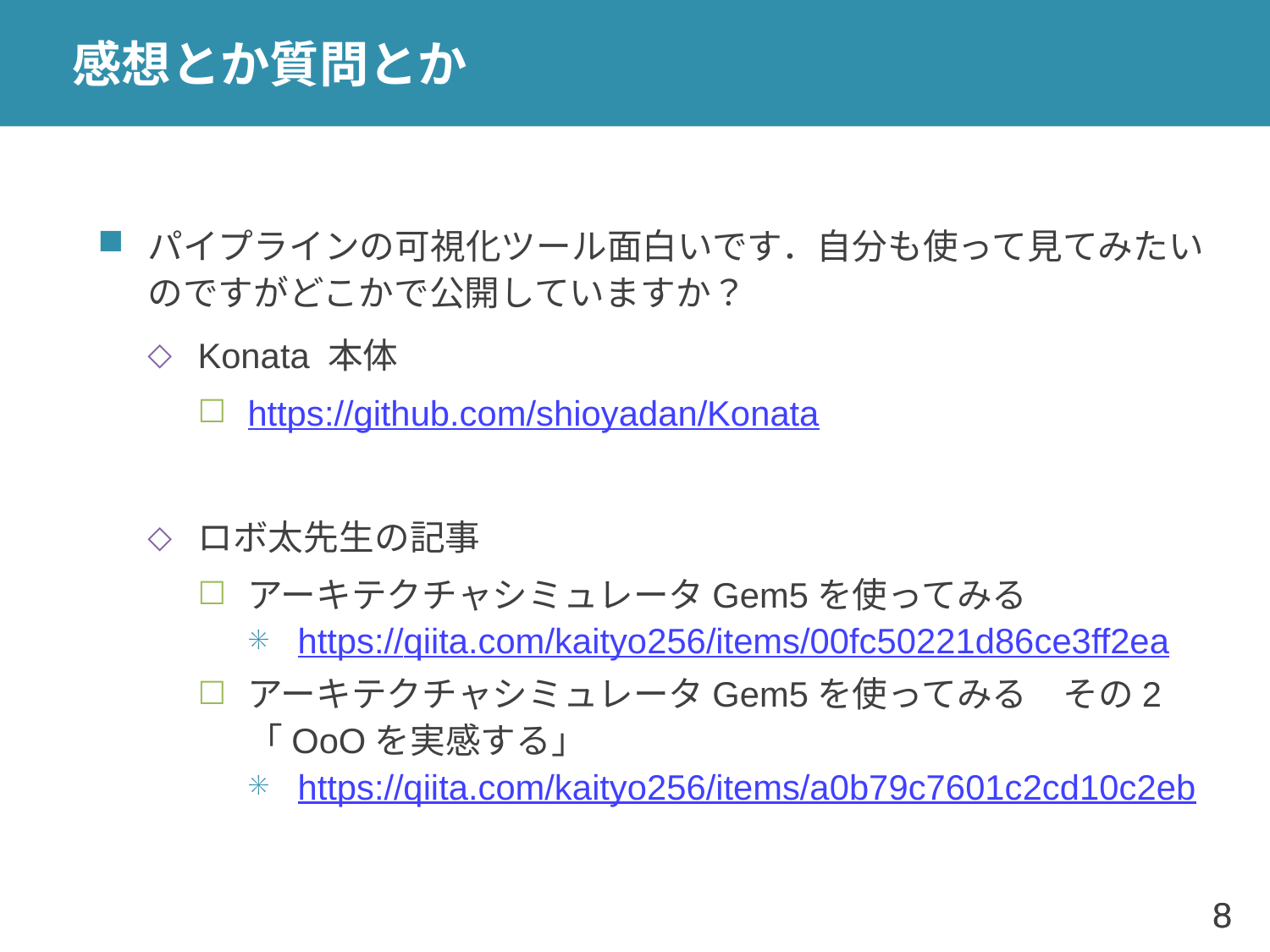

# 感想とか質問とか
パイプラインの可視化ツール面白いです．自分も使って見てみたいのですがどこかで公開していますか？
Konata 本体
https://github.com/shioyadan/Konata

ロボ太先生の記事
アーキテクチャシミュレータGem5を使ってみる
https://qiita.com/kaityo256/items/00fc50221d86ce3ff2ea
アーキテクチャシミュレータGem5を使ってみる　その2「OoOを実感する」
https://qiita.com/kaityo256/items/a0b79c7601c2cd10c2eb